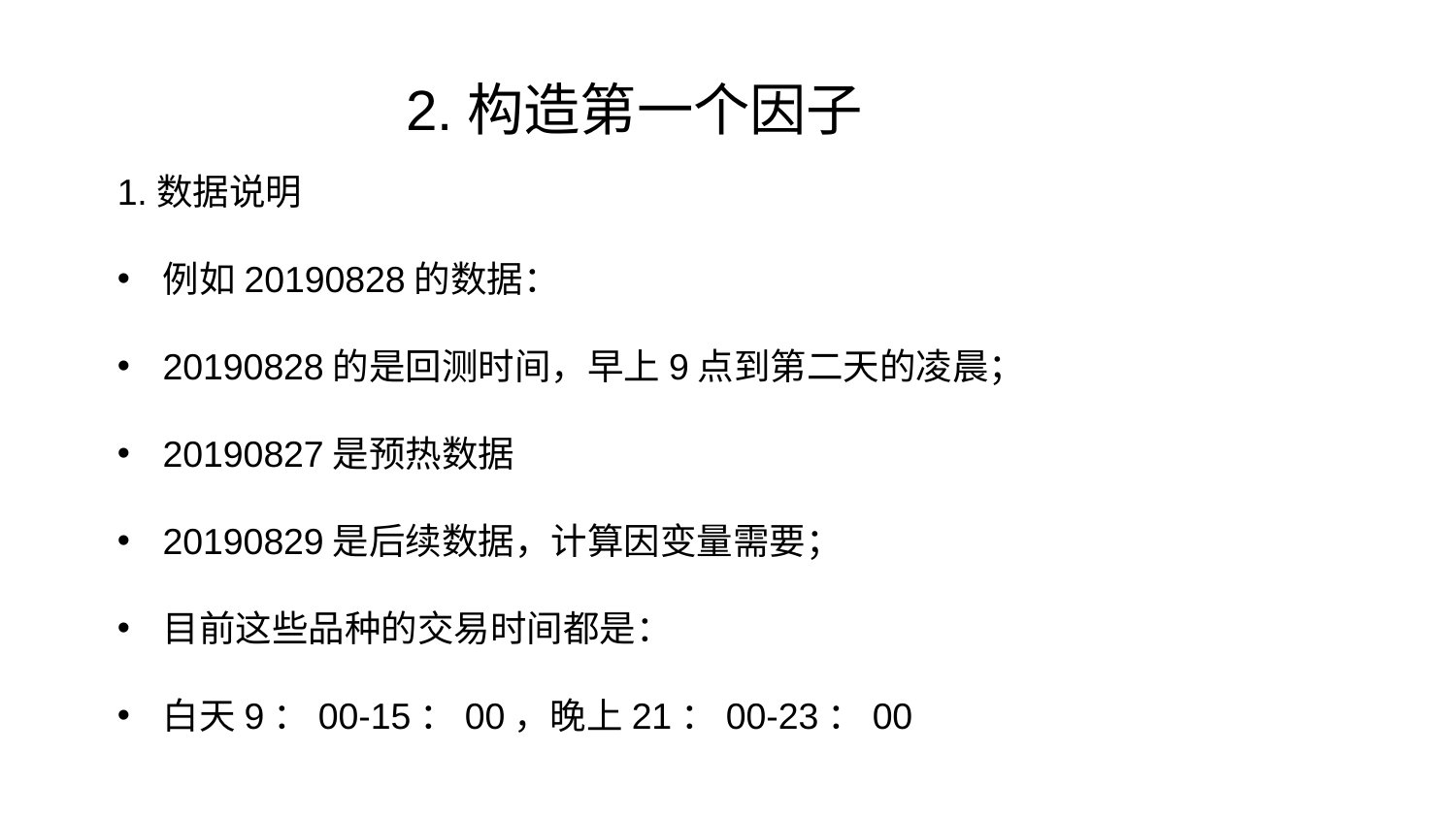

2.构造第一个因子
1.数据说明

例如20190828的数据：

20190828的是回测时间，早上9点到第二天的凌晨；

20190827是预热数据

20190829是后续数据，计算因变量需要；

目前这些品种的交易时间都是：

白天9：00-15：00，晚上21：00-23：00